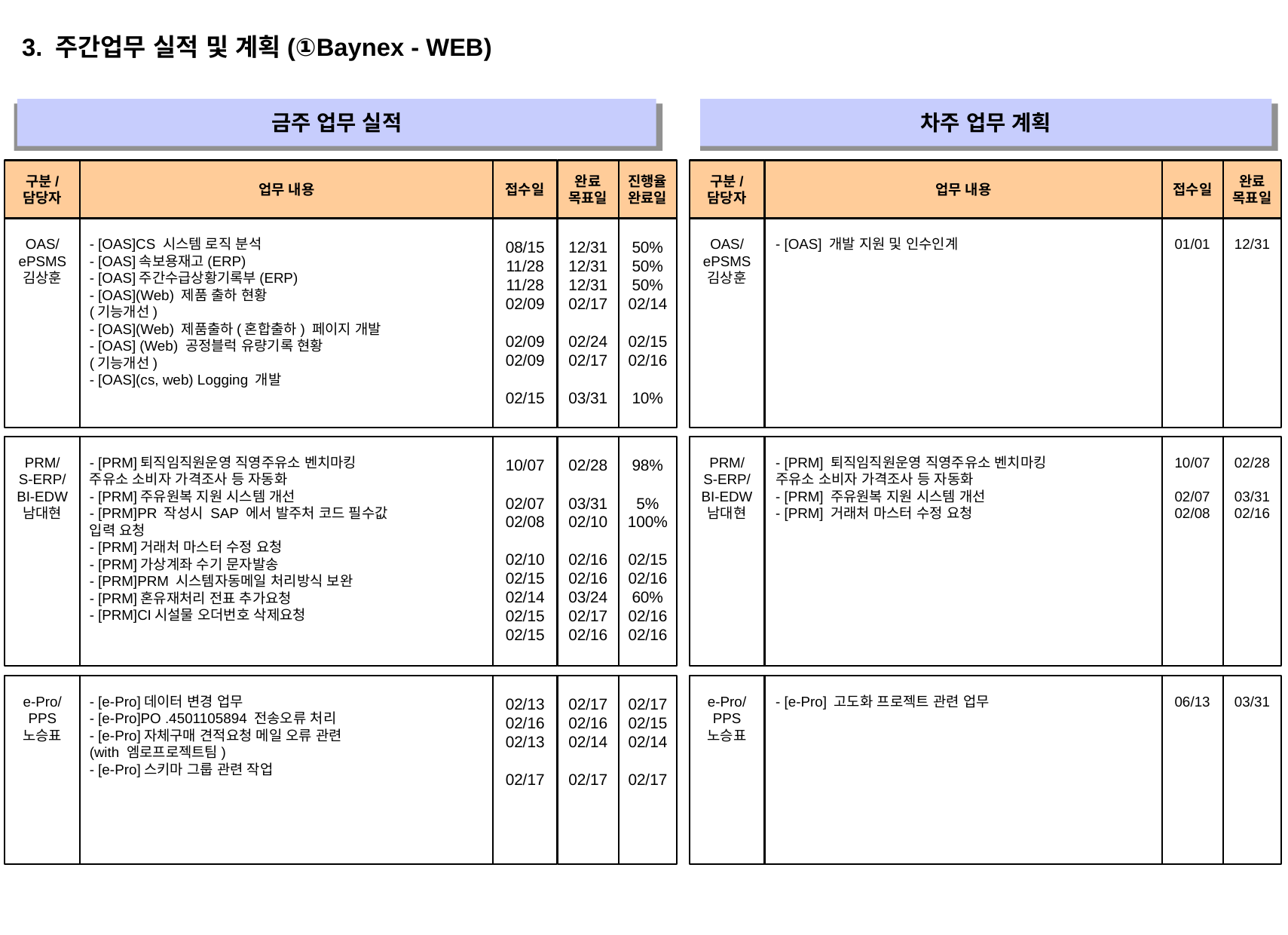

3. 주간업무 실적 및 계획(①Baynex - WEB)
금주 업무 실적
차주 업무 계획
" "
" "
구분/
담당자
업무 내용
접수일
완료
목표일
진행율
완료일
구분/
담당자
업무 내용
접수일
완료
목표일
OAS/
ePSMS
김상훈

- [OAS]CS 시스템 로직 분석
- [OAS]속보용재고(ERP)
- [OAS]주간수급상황기록부(ERP)
- [OAS](Web) 제품 출하 현황
(기능개선)
- [OAS](Web) 제품출하(혼합출하) 페이지 개발
- [OAS] (Web) 공정블럭 유량기록 현황
(기능개선)
- [OAS](cs, web) Logging 개발
08/15
11/28
11/28
02/09
02/09
02/09
02/15
12/31
12/31
12/31
02/17
02/24
02/17
03/31
50%
50%
50%
02/14
02/15
02/16
10%
OAS/
ePSMS
김상훈

- [OAS] 개발 지원 및 인수인계
01/01
12/31
PRM/
S-ERP/
BI-EDW
남대현

- [PRM]퇴직임직원운영 직영주유소 벤치마킹
주유소 소비자 가격조사 등 자동화
- [PRM]주유원복 지원 시스템 개선
- [PRM]PR 작성시 SAP 에서 발주처 코드 필수값
입력 요청
- [PRM]거래처 마스터 수정 요청
- [PRM]가상계좌 수기 문자발송
- [PRM]PRM 시스템자동메일 처리방식 보완
- [PRM]혼유재처리 전표 추가요청
- [PRM]CI시설물 오더번호 삭제요청
10/07
02/07
02/08
02/10
02/15
02/14
02/15
02/15
02/28
03/31
02/10
02/16
02/16
03/24
02/17
02/16
98%
5%
100%
02/15
02/16
60%
02/16
02/16
PRM/
S-ERP/
BI-EDW
남대현

- [PRM] 퇴직임직원운영 직영주유소 벤치마킹
주유소 소비자 가격조사 등 자동화
- [PRM] 주유원복 지원 시스템 개선
- [PRM] 거래처 마스터 수정 요청
10/07
02/07
02/08
02/28
03/31
02/16
e-Pro/
PPS
노승표

- [e-Pro]데이터 변경 업무
- [e-Pro]PO .4501105894 전송오류 처리
- [e-Pro]자체구매 견적요청 메일 오류 관련
(with 엠로프로젝트팀)
- [e-Pro]스키마 그룹 관련 작업
02/13
02/16
02/13
02/17
02/17
02/16
02/14
02/17
02/17
02/15
02/14
02/17
e-Pro/
PPS
노승표

- [e-Pro] 고도화 프로젝트 관련 업무
06/13
03/31